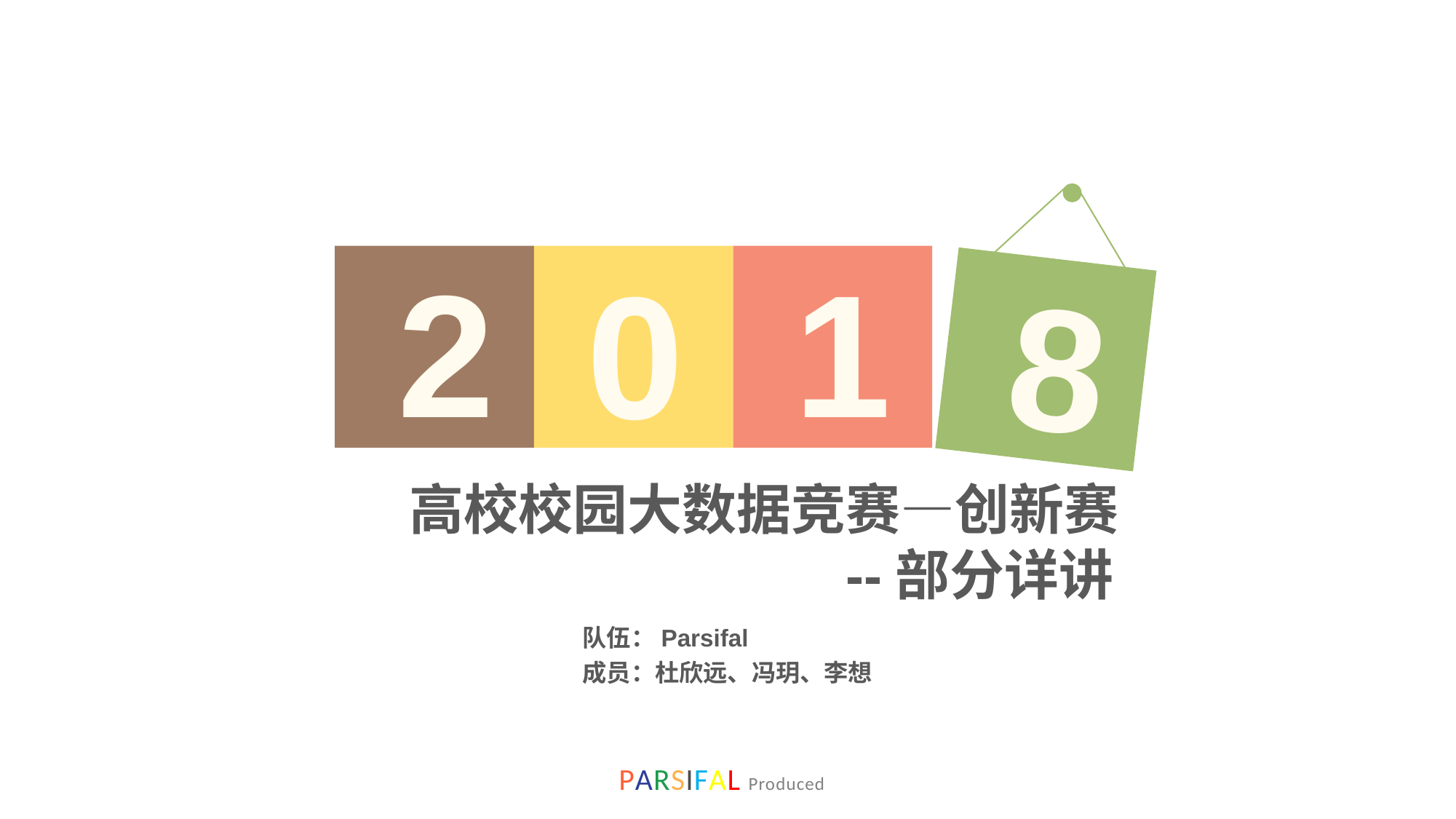

2
1
0

8

高校校园大数据竞赛—创新赛
				--部分详讲
队伍：Parsifal
成员：杜欣远、冯玥、李想
PARSIFAL Produced